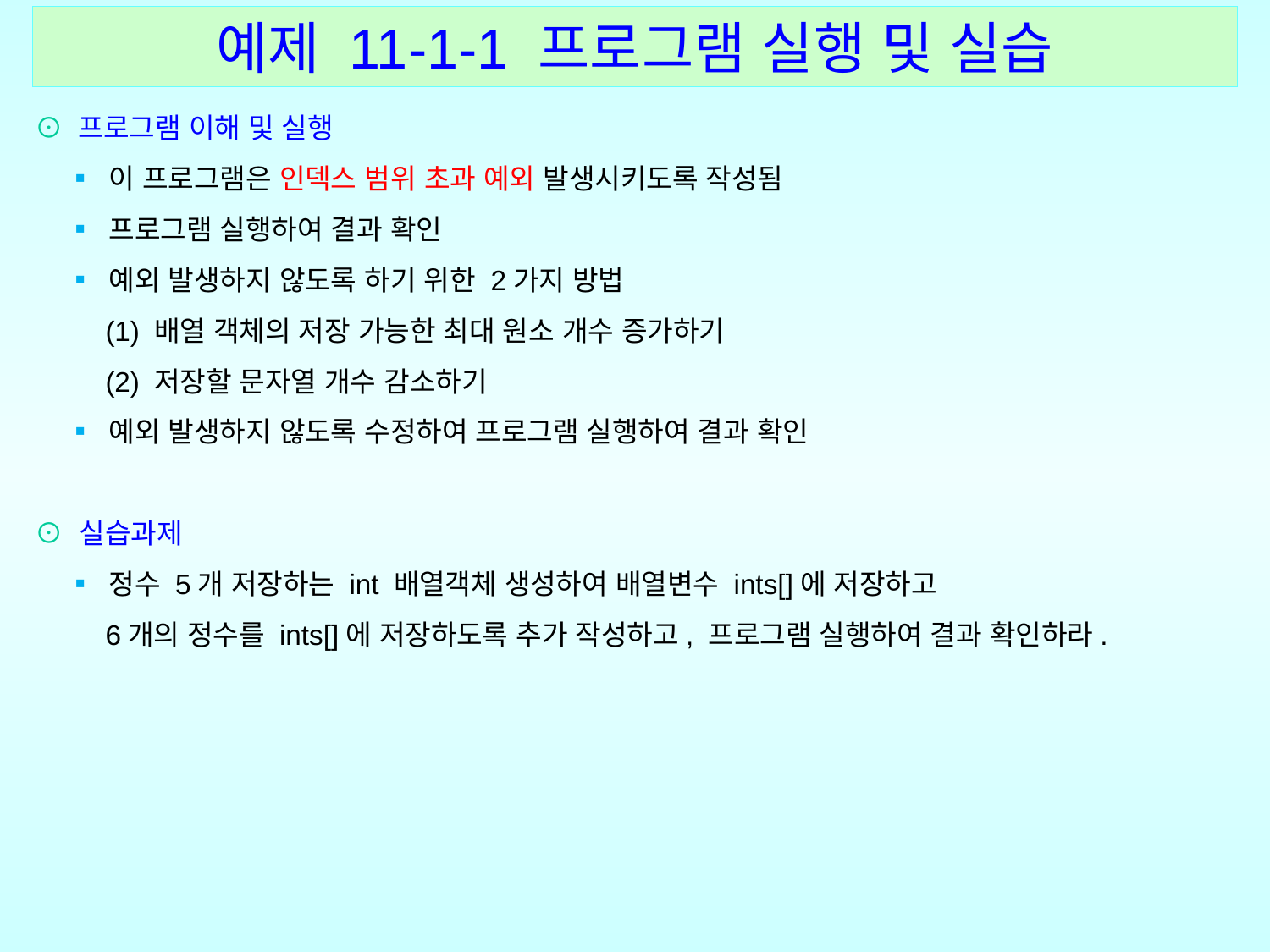

예제 11-1-1 프로그램 실행 및 실습
⊙ 프로그램 이해 및 실행
    ▪ 이 프로그램은 인덱스 범위 초과 예외 발생시키도록 작성됨
    ▪ 프로그램 실행하여 결과 확인
    ▪ 예외 발생하지 않도록 하기 위한 2가지 방법
         (1) 배열 객체의 저장 가능한 최대 원소 개수 증가하기
         (2) 저장할 문자열 개수 감소하기
    ▪ 예외 발생하지 않도록 수정하여 프로그램 실행하여 결과 확인

⊙ 실습과제
    ▪ 정수 5개 저장하는 int 배열객체 생성하여 배열변수 ints[]에 저장하고
         6개의 정수를 ints[]에 저장하도록 추가 작성하고, 프로그램 실행하여 결과 확인하라.